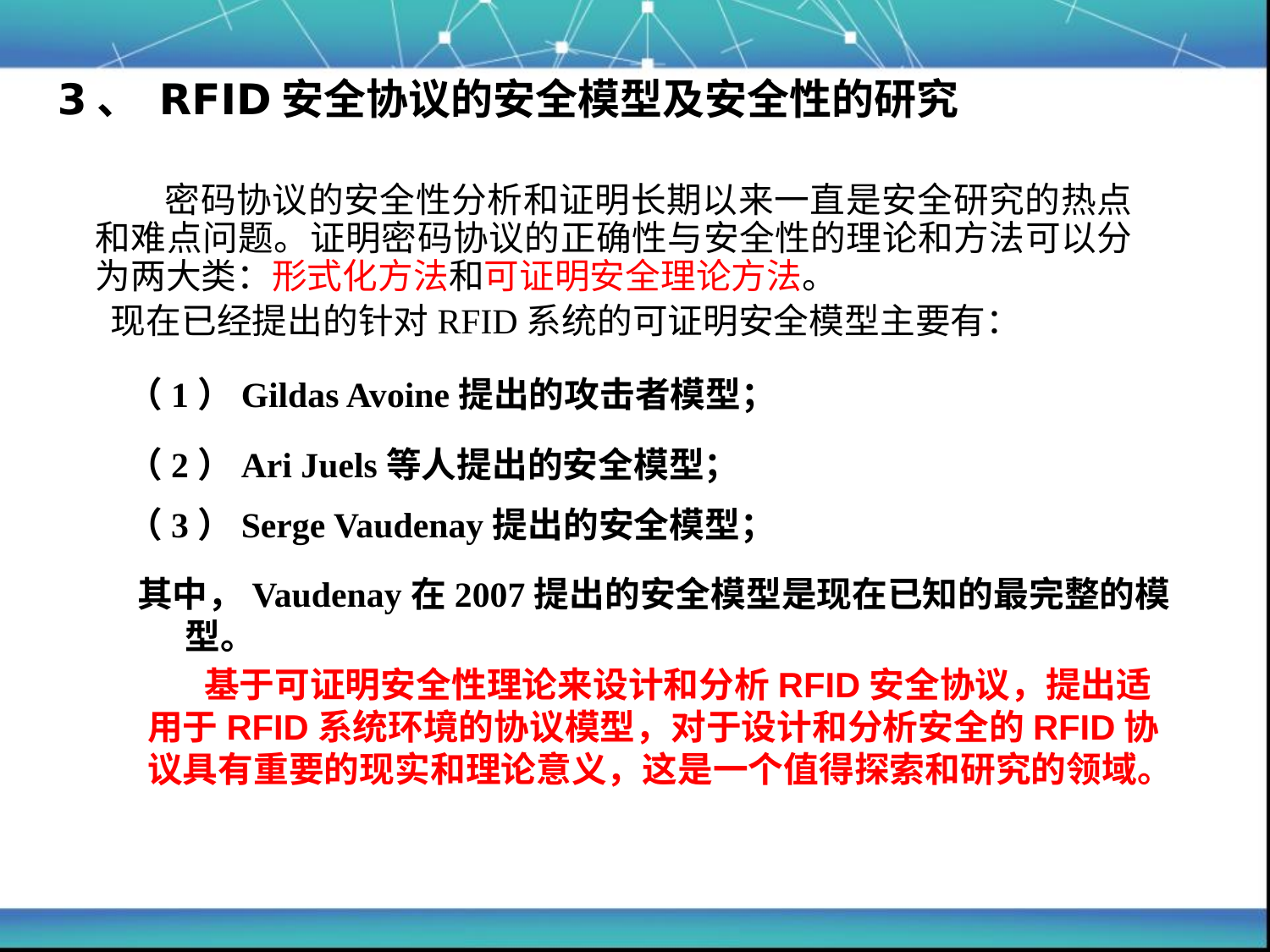

3、 RFID安全协议的安全模型及安全性的研究
             密码协议的安全性分析和证明长期以来一直是安全研究的热点和难点问题。证明密码协议的正确性与安全性的理论和方法可以分为两大类：形式化方法和可证明安全理论方法。
       现在已经提出的针对RFID系统的可证明安全模型主要有：
（1）Gildas Avoine提出的攻击者模型；
（2）Ari Juels等人提出的安全模型；
（3）Serge Vaudenay提出的安全模型；
其中，Vaudenay在2007提出的安全模型是现在已知的最完整的模型。
      基于可证明安全性理论来设计和分析RFID安全协议，提出适用于RFID系统环境的协议模型，对于设计和分析安全的RFID协议具有重要的现实和理论意义，这是一个值得探索和研究的领域。